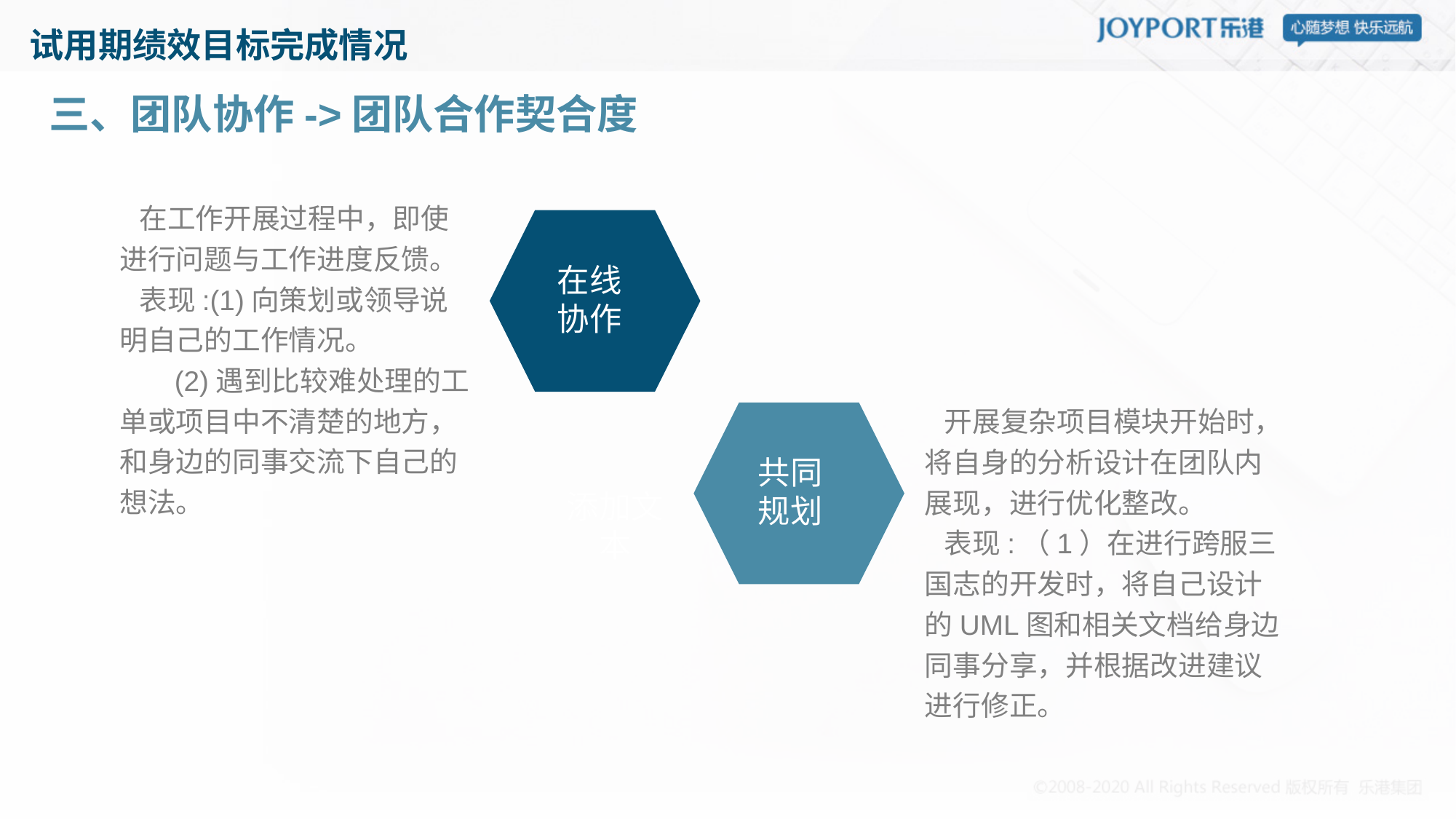

# 试用期绩效目标完成情况
三、团队协作->团队合作契合度
  在工作开展过程中，即使进行问题与工作进度反馈。
  表现:(1)向策划或领导说明自己的工作情况。
       (2)遇到比较难处理的工单或项目中不清楚的地方，和身边的同事交流下自己的想法。

在线协作
  开展复杂项目模块开始时，将自身的分析设计在团队内展现，进行优化整改。
  表现:（1）在进行跨服三国志的开发时，将自己设计的UML图和相关文档给身边同事分享，并根据改进建议进行修正。

共同规划
添加文本